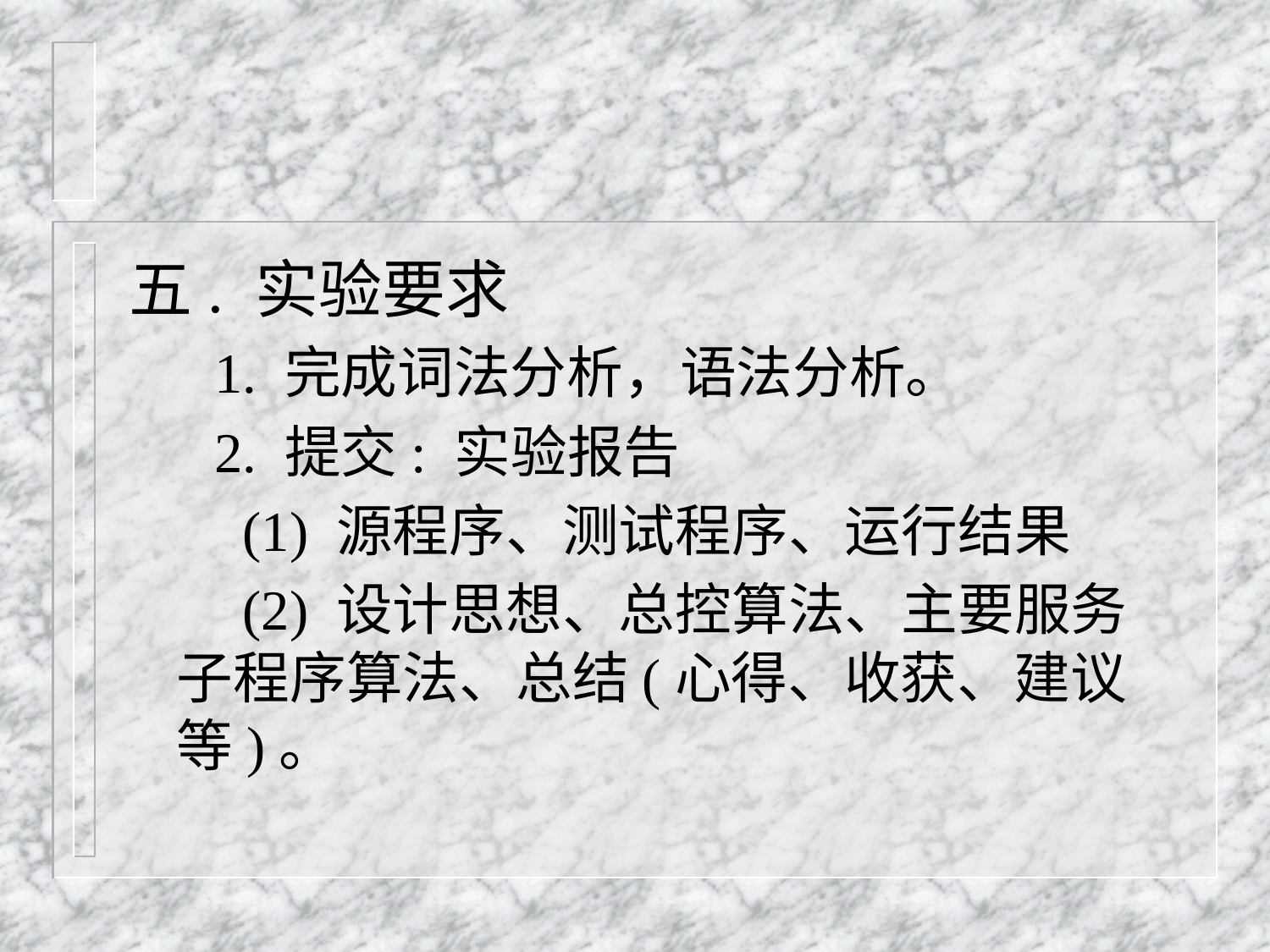

五. 实验要求
      1. 完成词法分析，语法分析。
      2. 提交: 实验报告
        (1) 源程序、测试程序、运行结果
        (2) 设计思想、总控算法、主要服务子程序算法、总结(心得、收获、建议等)。